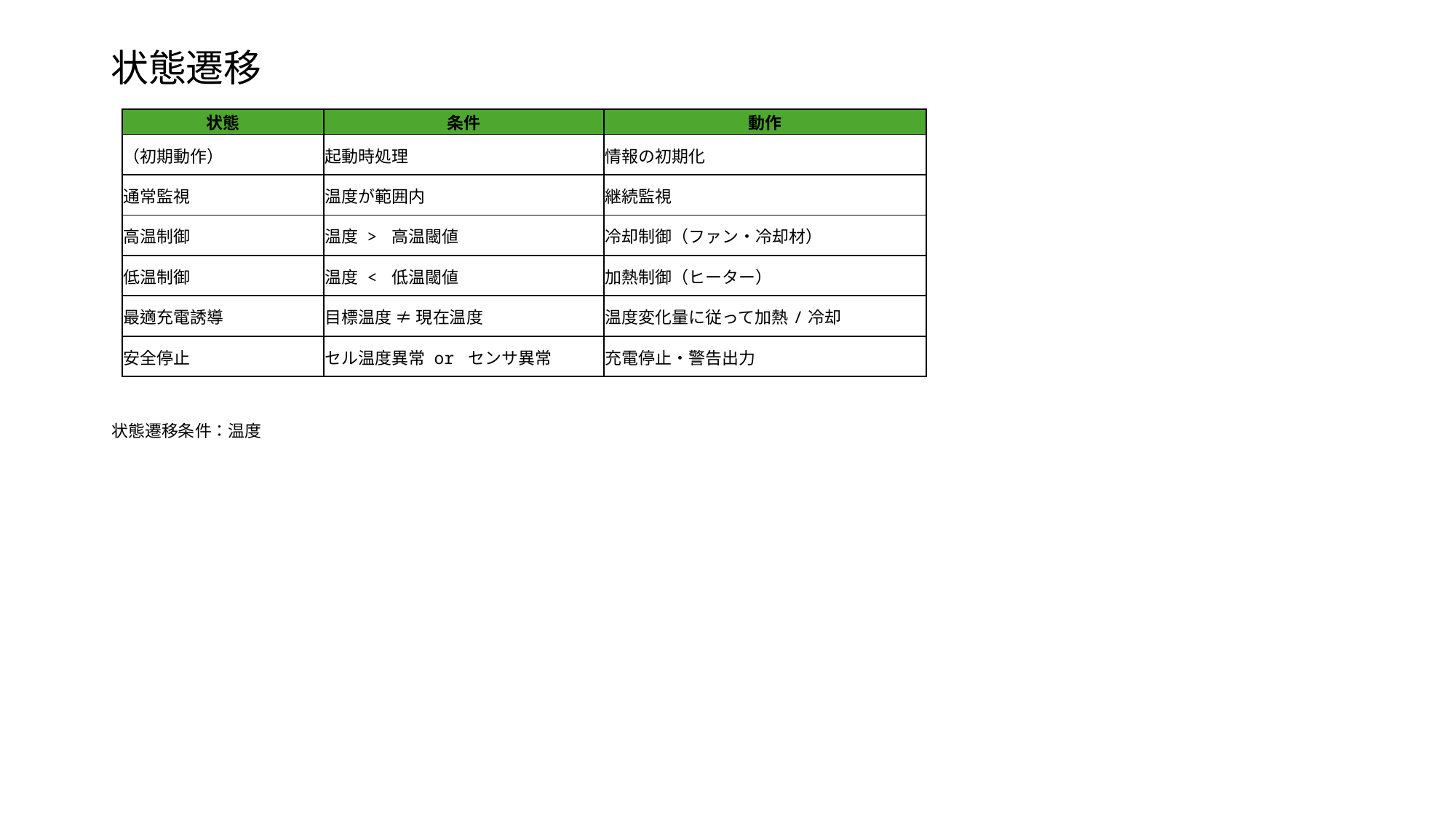

# 状態遷移
| 状態 | 条件 | 動作 |
| --- | --- | --- |
| （初期動作） | 起動時処理 | 情報の初期化 |
| 通常監視 | 温度が範囲内 | 継続監視 |
| 高温制御 | 温度 > 高温閾値 | 冷却制御（ファン・冷却材） |
| 低温制御 | 温度 < 低温閾値 | 加熱制御（ヒーター） |
| 最適充電誘導 | 目標温度 ≠ 現在温度 | 温度変化量に従って加熱/冷却 |
| 安全停止 | セル温度異常 or センサ異常 | 充電停止・警告出力 |
状態遷移条件：温度